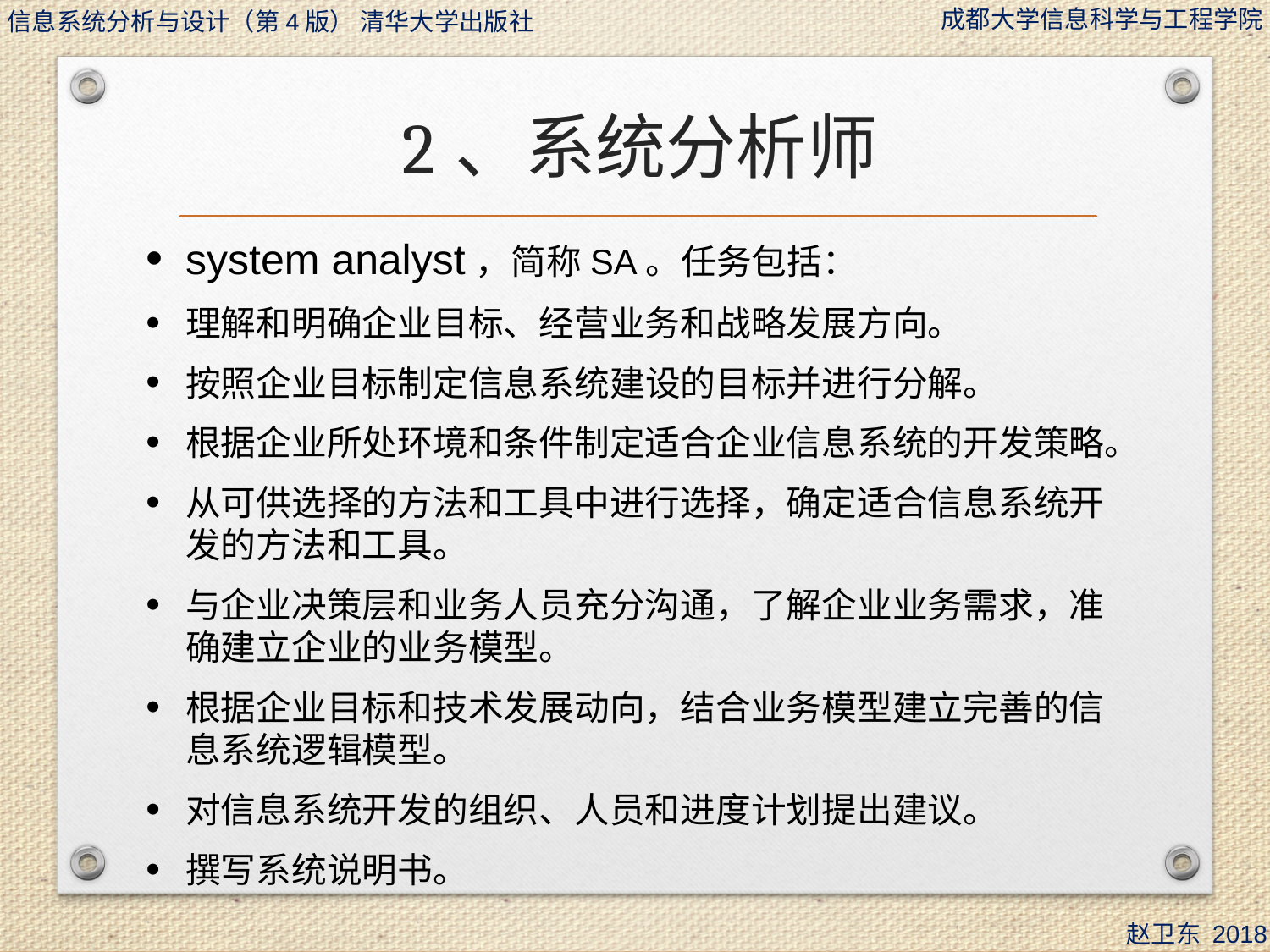

# 2、系统分析师
system analyst，简称SA。任务包括：
理解和明确企业目标、经营业务和战略发展方向。
按照企业目标制定信息系统建设的目标并进行分解。
根据企业所处环境和条件制定适合企业信息系统的开发策略。
从可供选择的方法和工具中进行选择，确定适合信息系统开发的方法和工具。
与企业决策层和业务人员充分沟通，了解企业业务需求，准确建立企业的业务模型。
根据企业目标和技术发展动向，结合业务模型建立完善的信息系统逻辑模型。
对信息系统开发的组织、人员和进度计划提出建议。
撰写系统说明书。